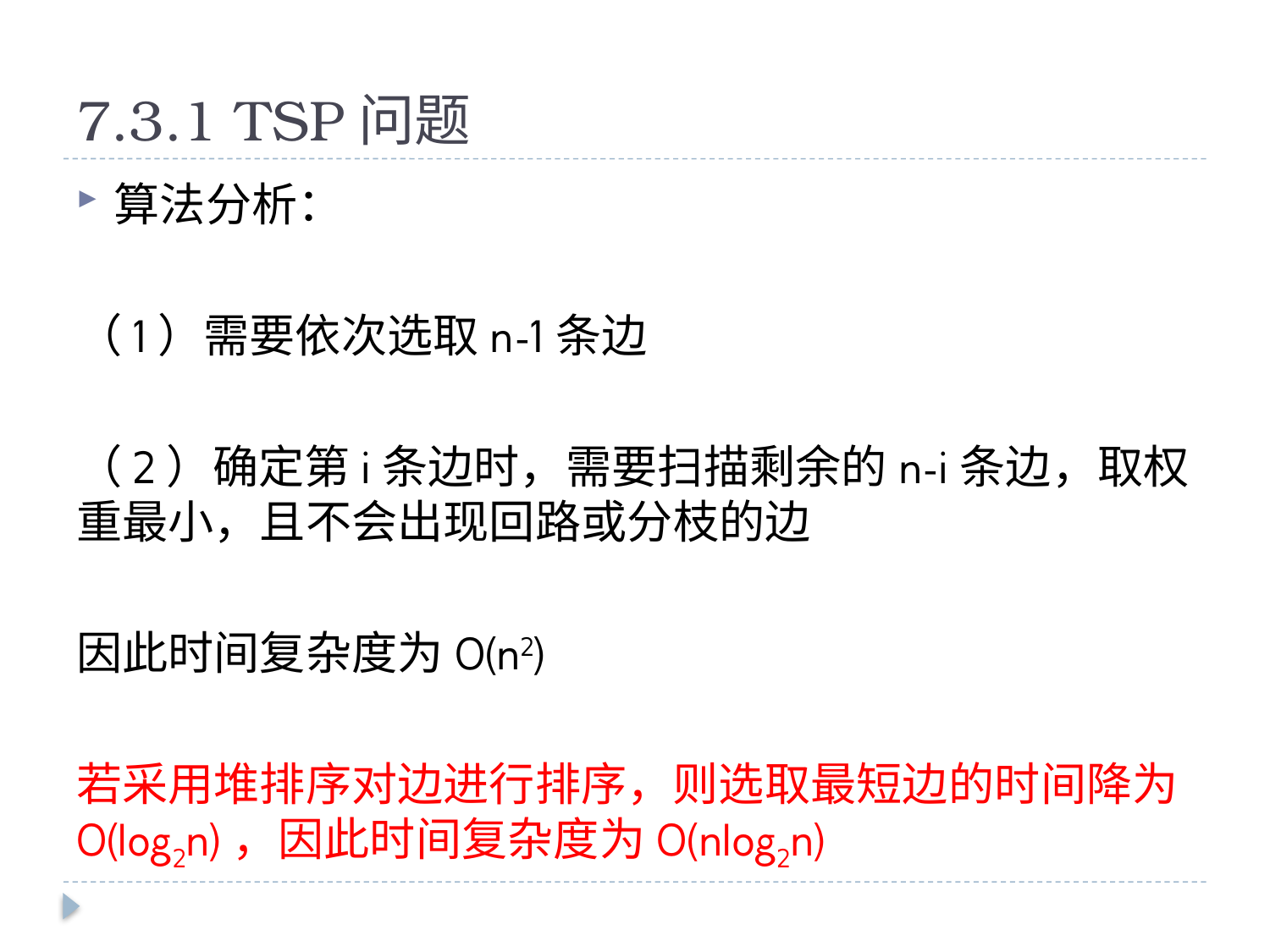

# 7.3.1 TSP问题
算法分析：

（1）需要依次选取n-1条边

（2）确定第i条边时，需要扫描剩余的n-i条边，取权重最小，且不会出现回路或分枝的边

因此时间复杂度为O(n2)

若采用堆排序对边进行排序，则选取最短边的时间降为O(log2n)，因此时间复杂度为O(nlog2n)